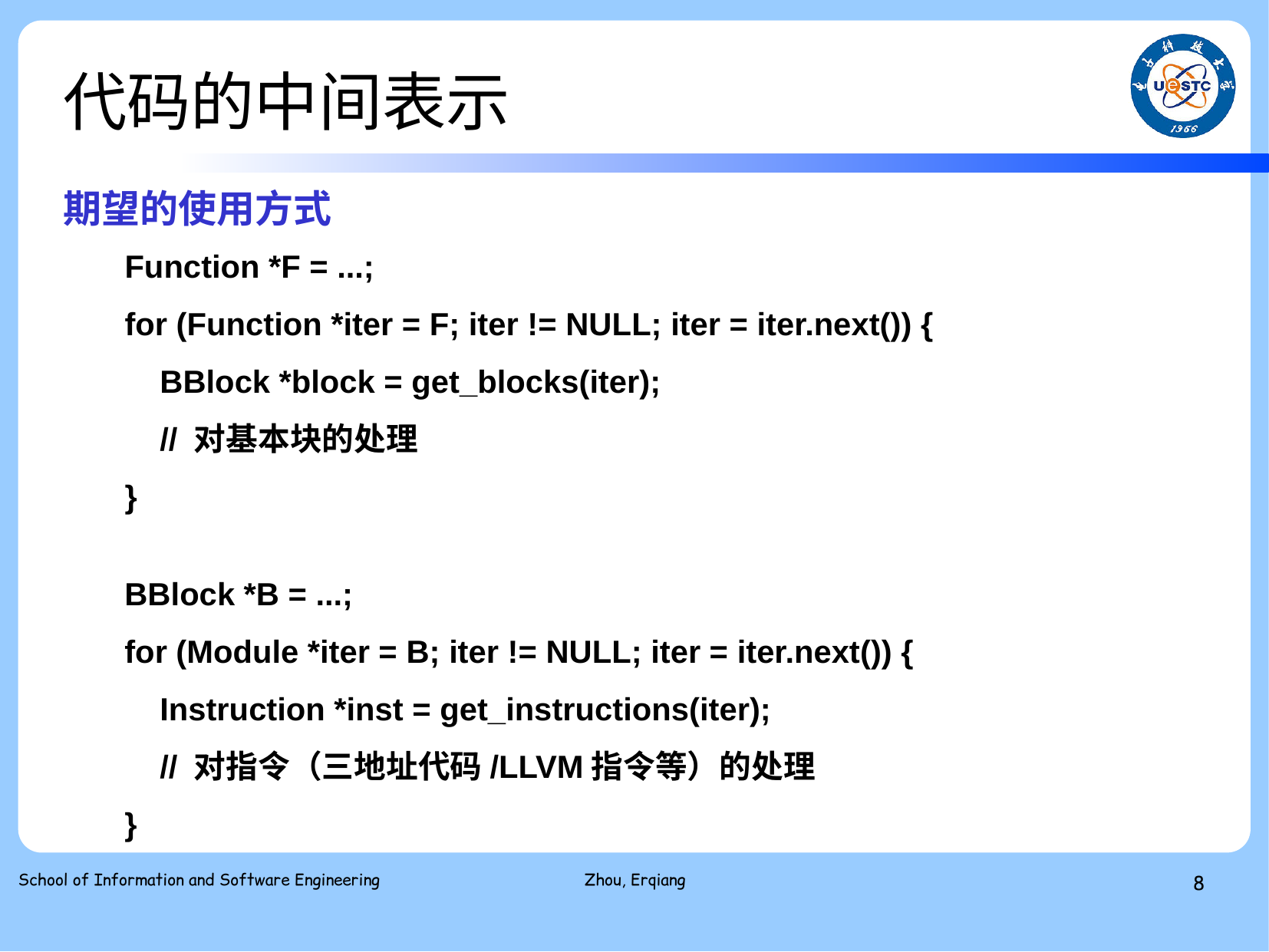

# 代码的中间表示
期望的使用方式

Function *F = ...;
for (Function *iter = F; iter != NULL; iter = iter.next()) {
    BBlock *block = get_blocks(iter);
    // 对基本块的处理
}
BBlock *B = ...;
for (Module *iter = B; iter != NULL; iter = iter.next()) {
    Instruction *inst = get_instructions(iter);
    // 对指令（三地址代码/LLVM指令等）的处理
}
School of Information and Software Engineering
Zhou, Erqiang
8